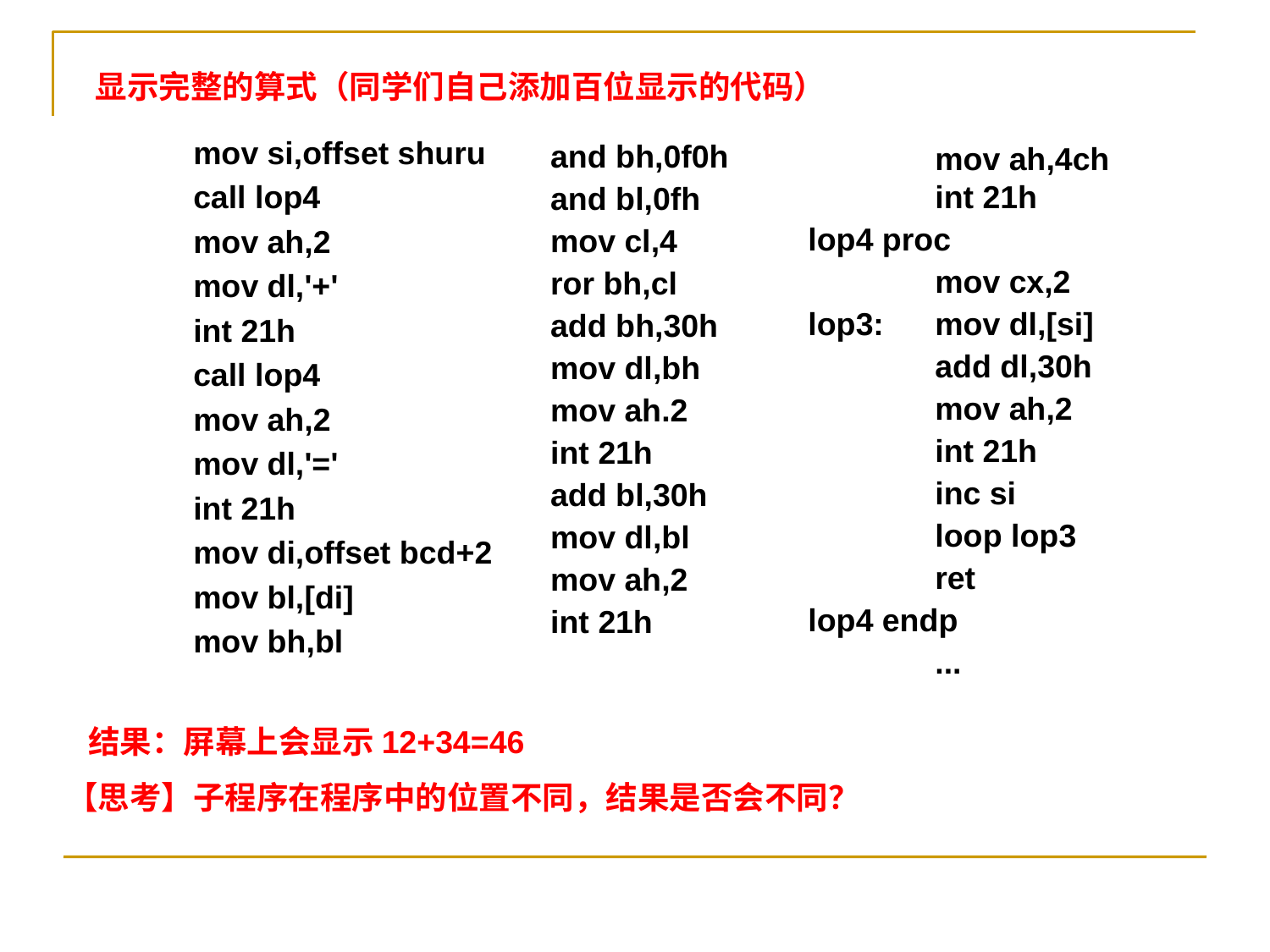

显示完整的算式（同学们自己添加百位显示的代码）
	mov si,offset shuru
	call lop4
	mov ah,2
	mov dl,'+'
	int 21h
	call lop4
	mov ah,2
	mov dl,'='
	int 21h
	mov di,offset bcd+2
	mov bl,[di]
	mov bh,bl

  结果：屏幕上会显示12+34=46
【思考】子程序在程序中的位置不同，结果是否会不同？

	and bh,0f0h
	and bl,0fh
	mov cl,4
	ror bh,cl
	add bh,30h
	mov dl,bh
	mov ah.2
	int 21h
	add bl,30h
	mov dl,bl
	mov ah,2
	int 21h

	mov ah,4ch
	int 21h
lop4 proc
	mov cx,2
lop3:	mov dl,[si]
	add dl,30h
	mov ah,2
	int 21h
	inc si
	loop lop3
	ret
lop4 endp
	...